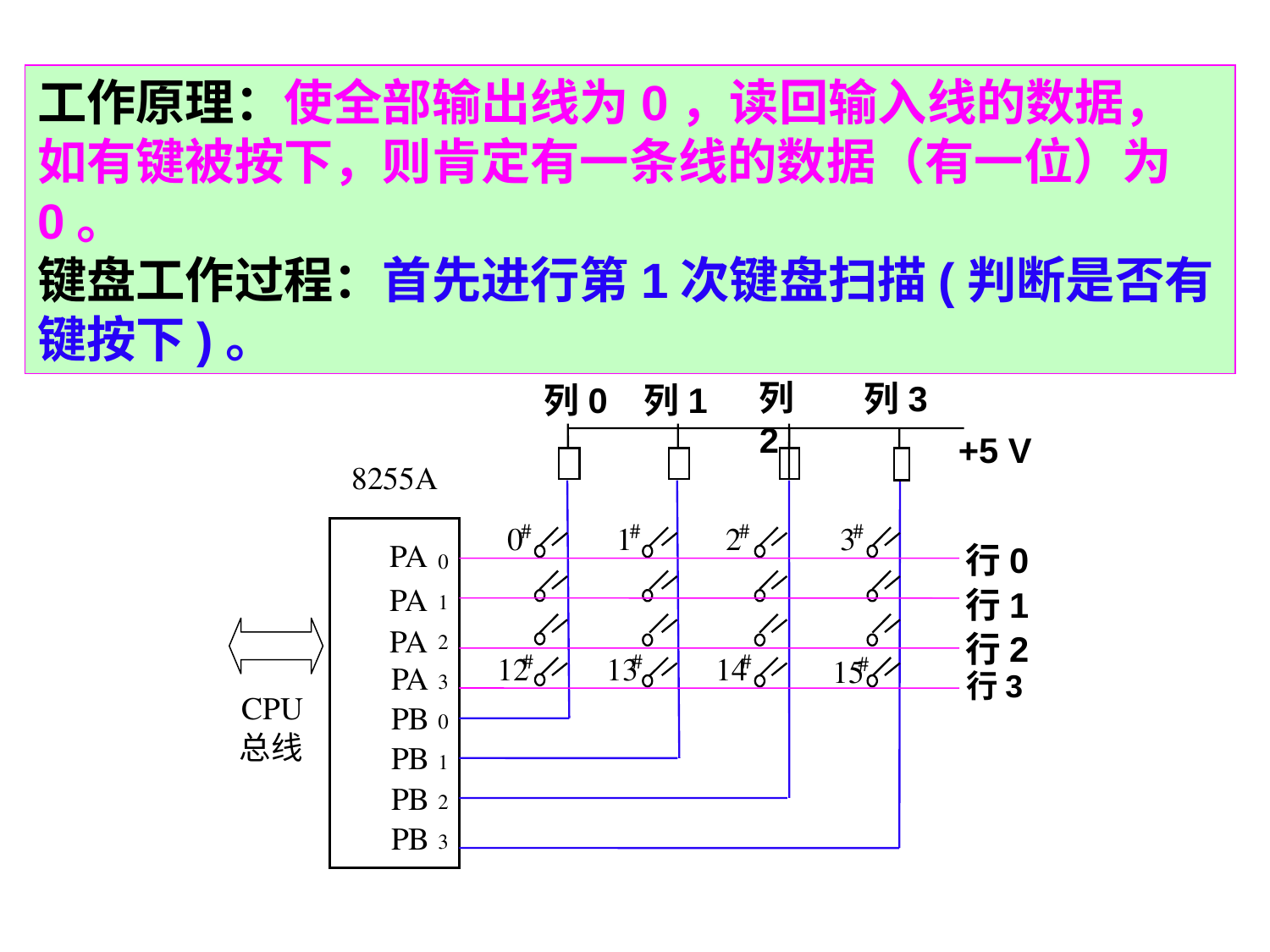

工作原理：使全部输出线为0，读回输入线的数据，如有键被按下，则肯定有一条线的数据（有一位）为0。
键盘工作过程：首先进行第1次键盘扫描(判断是否有键按下)。
列2
列3
列0
列1

+5 V

8255A

#
#
#
#

0
1
2
3

PA
行0

0

PA
行1
1

PA
行2
2

#
#
#

12
13
14
#
15

PA

行3
3

CPU

PB
0

总线
PB
1

PB
2

PB
3